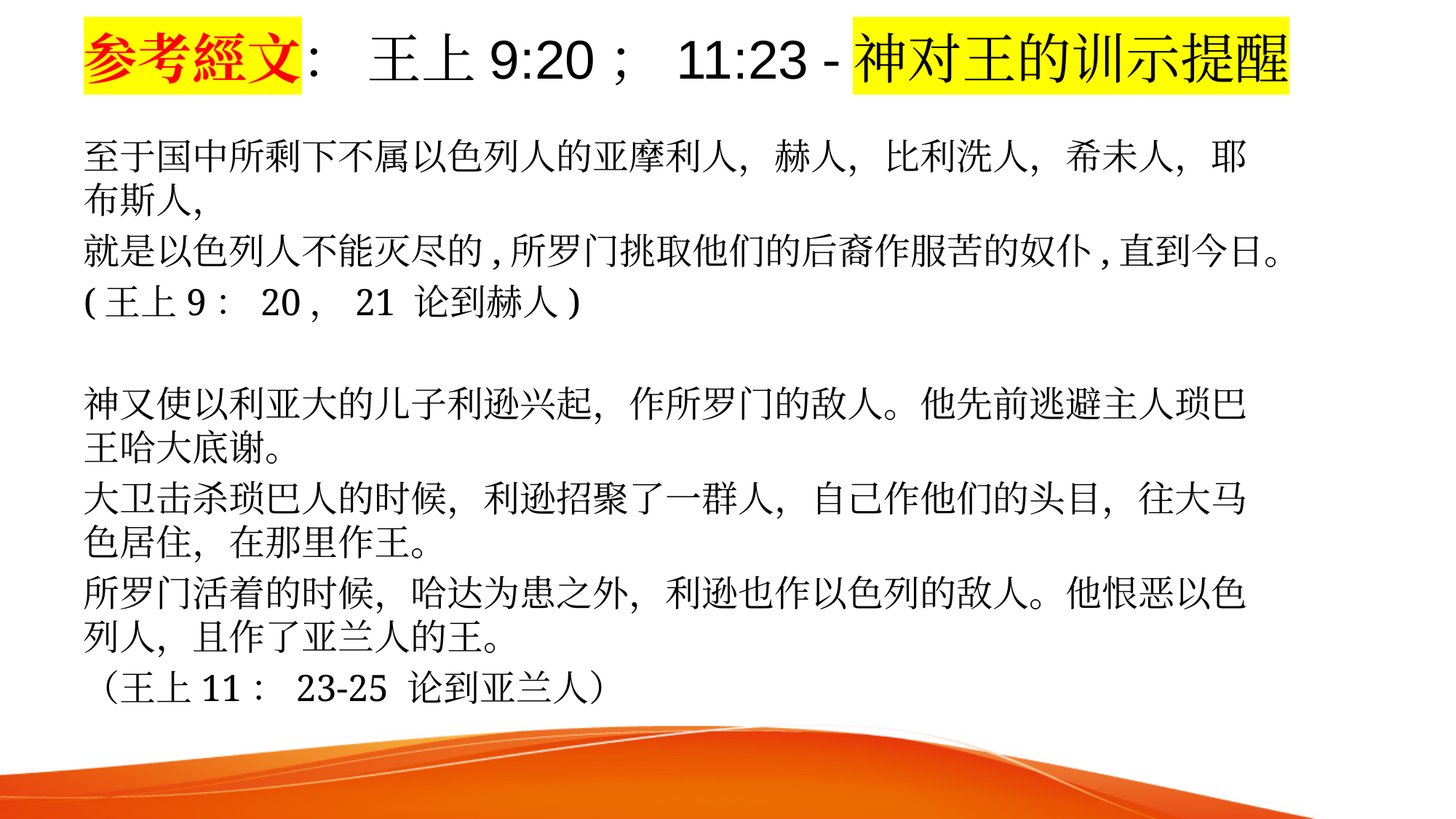

# 参考經文： 王上9:20；11:23 -神对王的训示提醒
至于国中所剩下不属以色列人的亚摩利人，赫人，比利洗人，希未人，耶布斯人，
就是以色列人不能灭尽的,所罗门挑取他们的后裔作服苦的奴仆,直到今日。
(王上9：20，21 论到赫人)

神又使以利亚大的儿子利逊兴起，作所罗门的敌人。他先前逃避主人琐巴王哈大底谢。
大卫击杀琐巴人的时候，利逊招聚了一群人，自己作他们的头目，往大马色居住，在那里作王。
所罗门活着的时候，哈达为患之外，利逊也作以色列的敌人。他恨恶以色列人，且作了亚兰人的王。
（王上11：23-25 论到亚兰人）